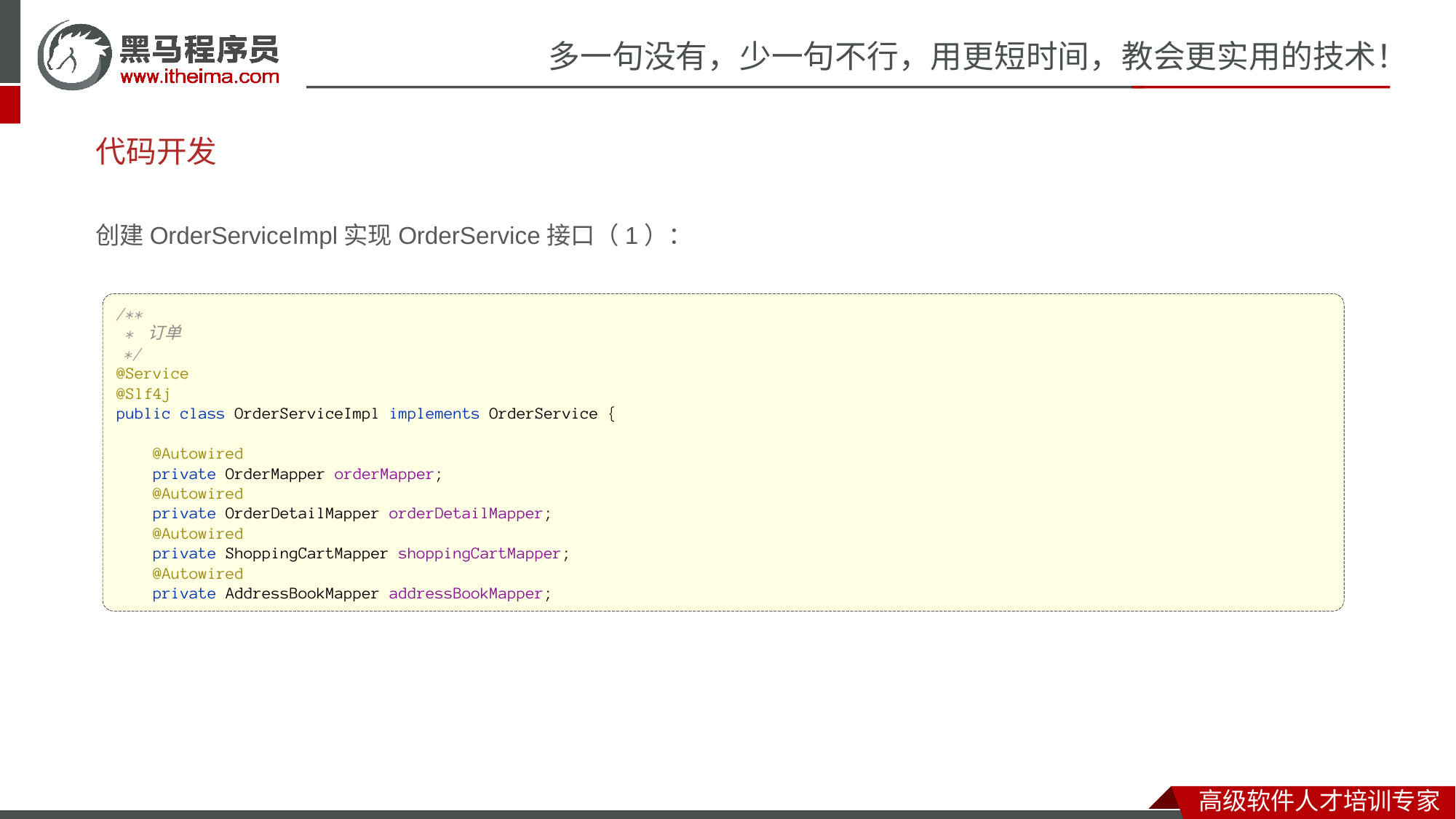

# 代码开发
创建OrderServiceImpl实现OrderService接口（1）：
/**
 * 订单
 */
@Service
@Slf4j
public class OrderServiceImpl implements OrderService {
    @Autowired
    private OrderMapper orderMapper;
    @Autowired
    private OrderDetailMapper orderDetailMapper;
    @Autowired
    private ShoppingCartMapper shoppingCartMapper;
    @Autowired
    private AddressBookMapper addressBookMapper;